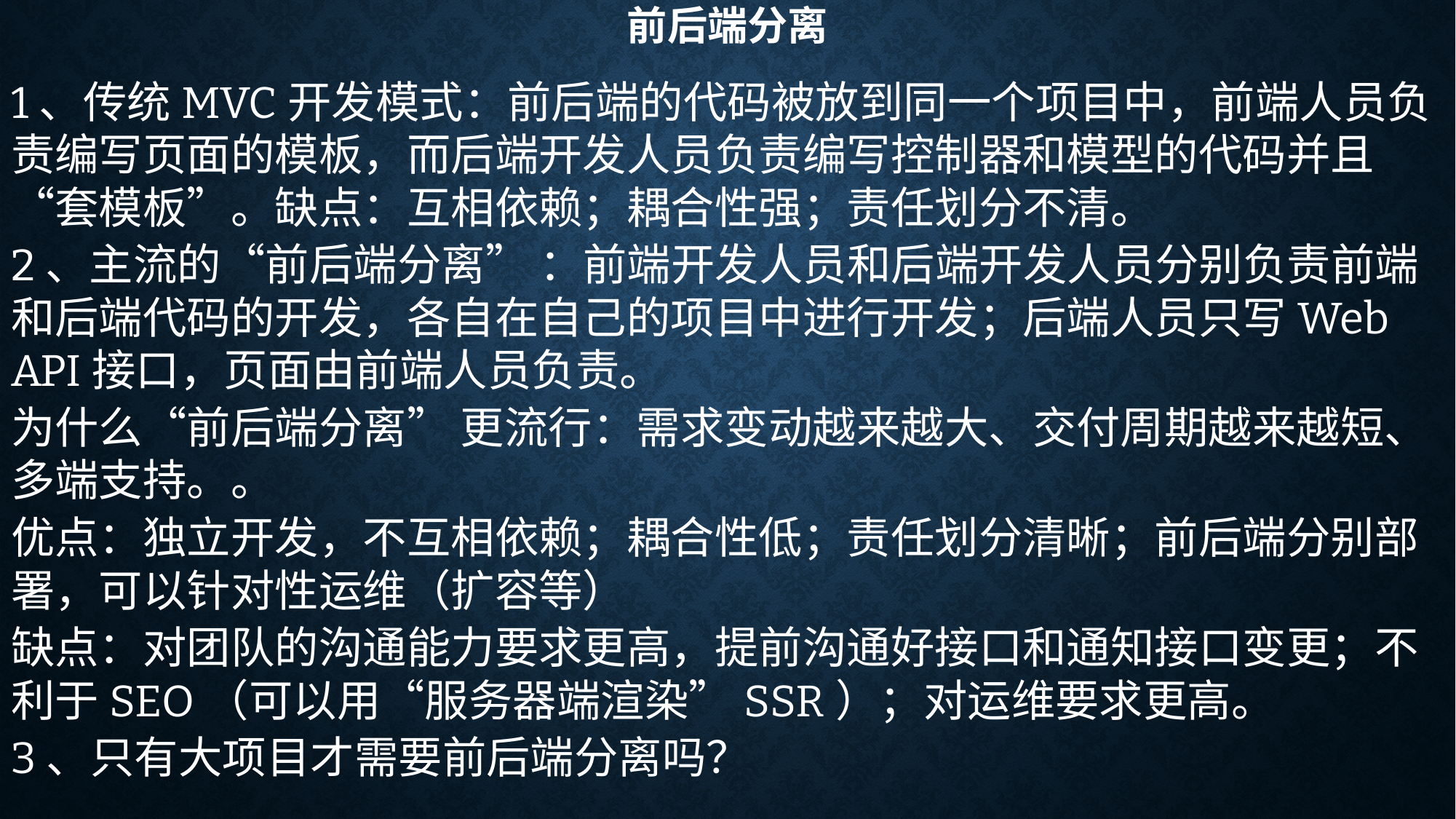

# 前后端分离
1、传统MVC开发模式：前后端的代码被放到同一个项目中，前端人员负责编写页面的模板，而后端开发人员负责编写控制器和模型的代码并且“套模板”。缺点：互相依赖；耦合性强；责任划分不清。
2、主流的“前后端分离” ：前端开发人员和后端开发人员分别负责前端和后端代码的开发，各自在自己的项目中进行开发；后端人员只写Web API接口，页面由前端人员负责。
为什么“前后端分离” 更流行：需求变动越来越大、交付周期越来越短、多端支持。。
优点：独立开发，不互相依赖；耦合性低；责任划分清晰；前后端分别部署，可以针对性运维（扩容等）
缺点：对团队的沟通能力要求更高，提前沟通好接口和通知接口变更；不利于SEO（可以用“服务器端渲染”SSR）；对运维要求更高。
3、只有大项目才需要前后端分离吗？